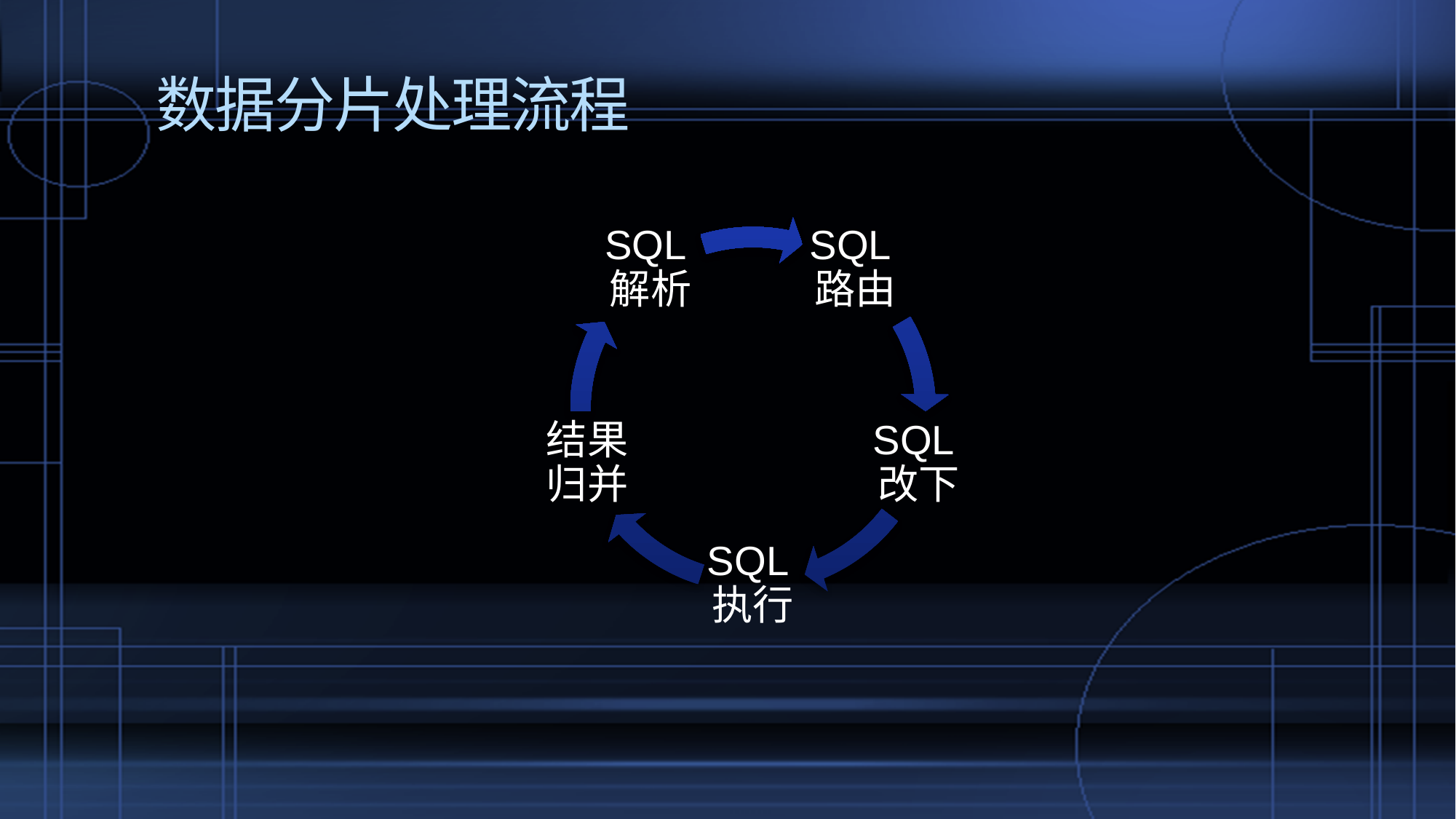

# 数据分片处理流程
SQL路由
SQL改下
SQL执行
结果归并
SQL解析